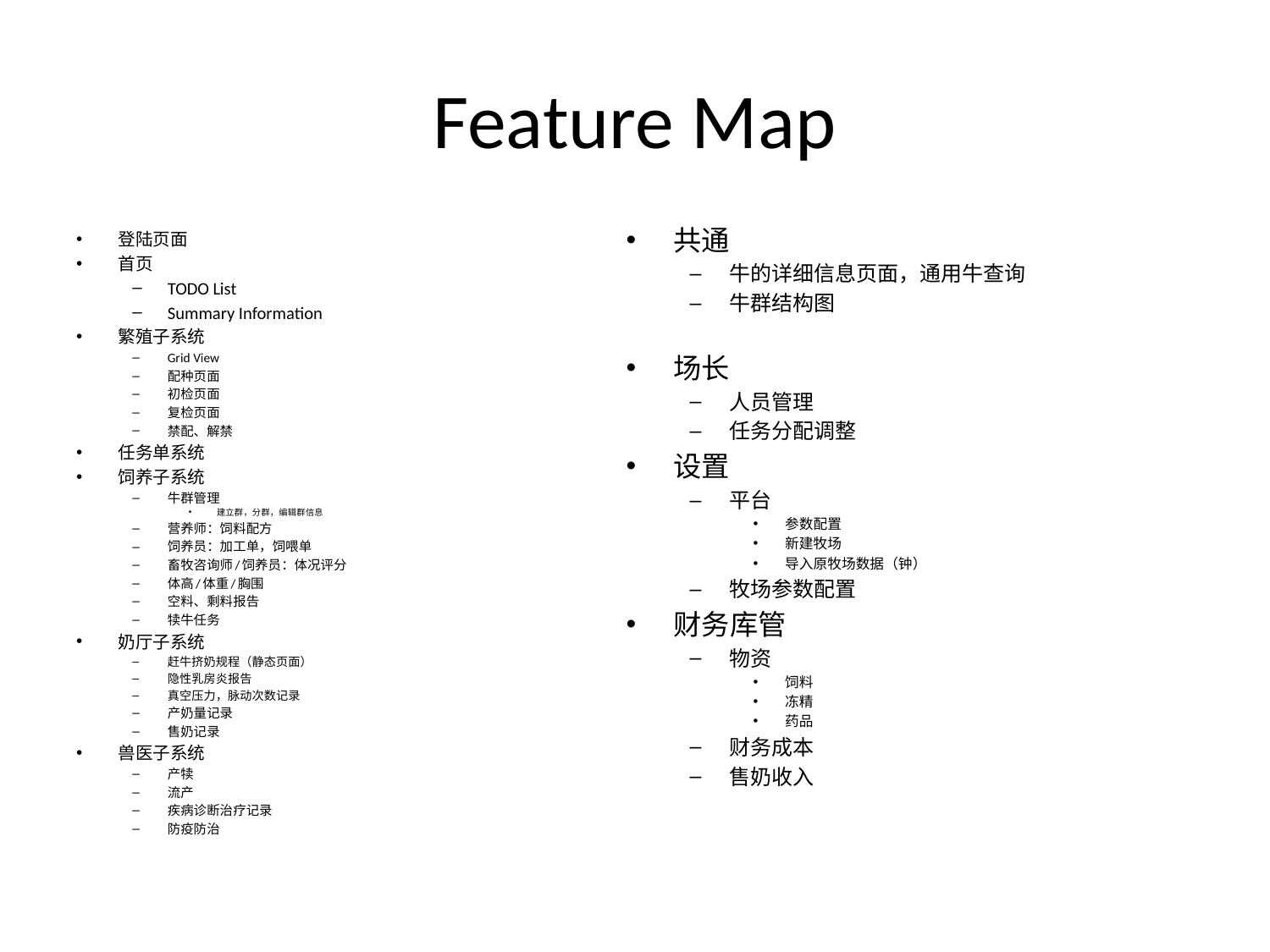

# Feature Map
共通
牛的详细信息页面，通用牛查询
牛群结构图

场长
人员管理
任务分配调整
设置
平台
参数配置
新建牧场
导入原牧场数据（钟）
牧场参数配置
财务库管
物资
饲料
冻精
药品
财务成本
售奶收入
登陆页面
首页
TODO List
Summary Information
繁殖子系统
Grid View
配种页面
初检页面
复检页面
禁配、解禁
任务单系统
饲养子系统
牛群管理
建立群，分群，编辑群信息
营养师：饲料配方
饲养员：加工单，饲喂单
畜牧咨询师/饲养员：体况评分
体高/体重/胸围
空料、剩料报告
犊牛任务
奶厅子系统
赶牛挤奶规程（静态页面）
隐性乳房炎报告
真空压力，脉动次数记录
产奶量记录
售奶记录
兽医子系统
产犊
流产
疾病诊断治疗记录
防疫防治